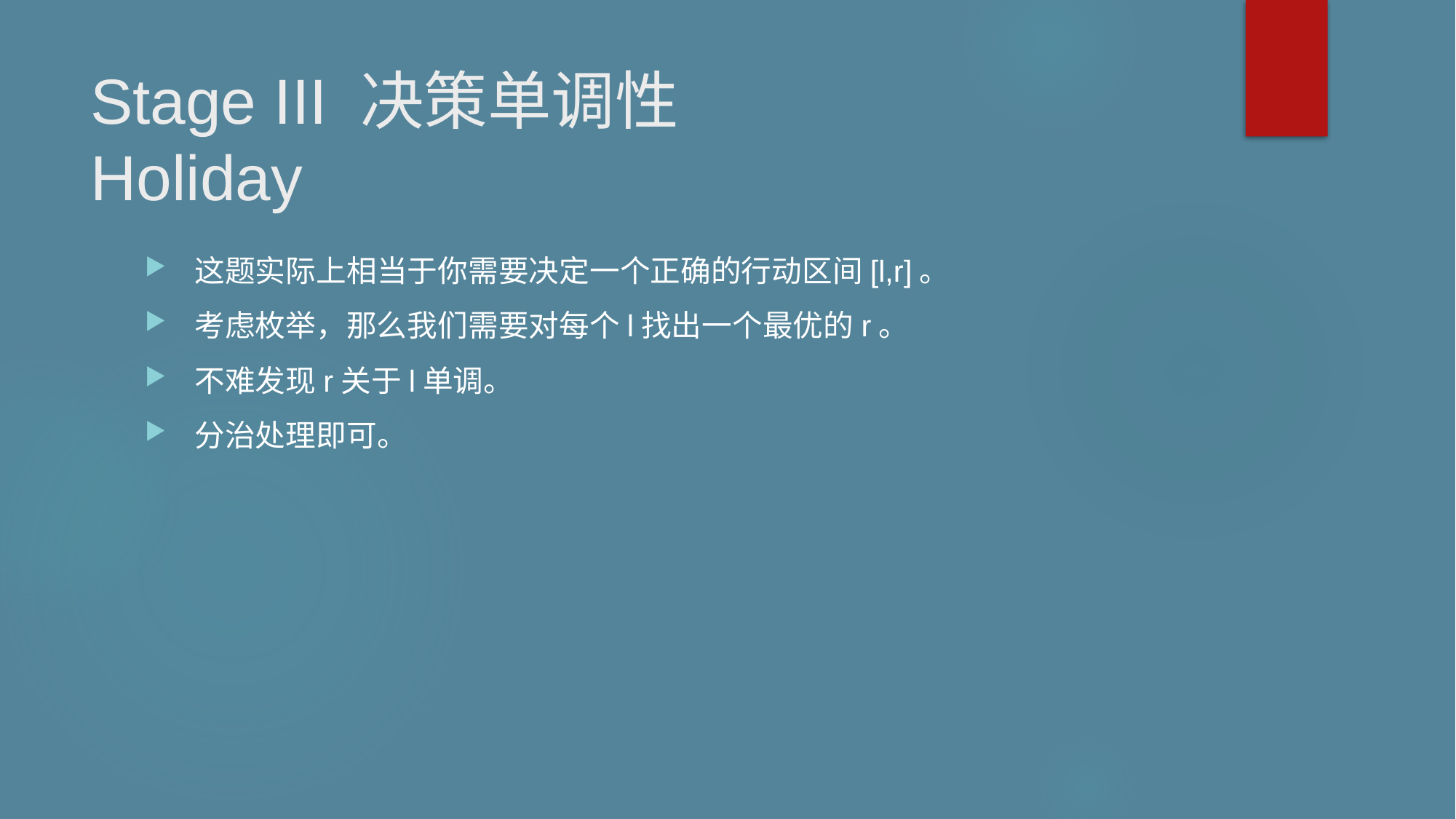

# Stage III 决策单调性 Holiday
这题实际上相当于你需要决定一个正确的行动区间[l,r]。
考虑枚举，那么我们需要对每个l找出一个最优的r。
不难发现r关于l单调。
分治处理即可。